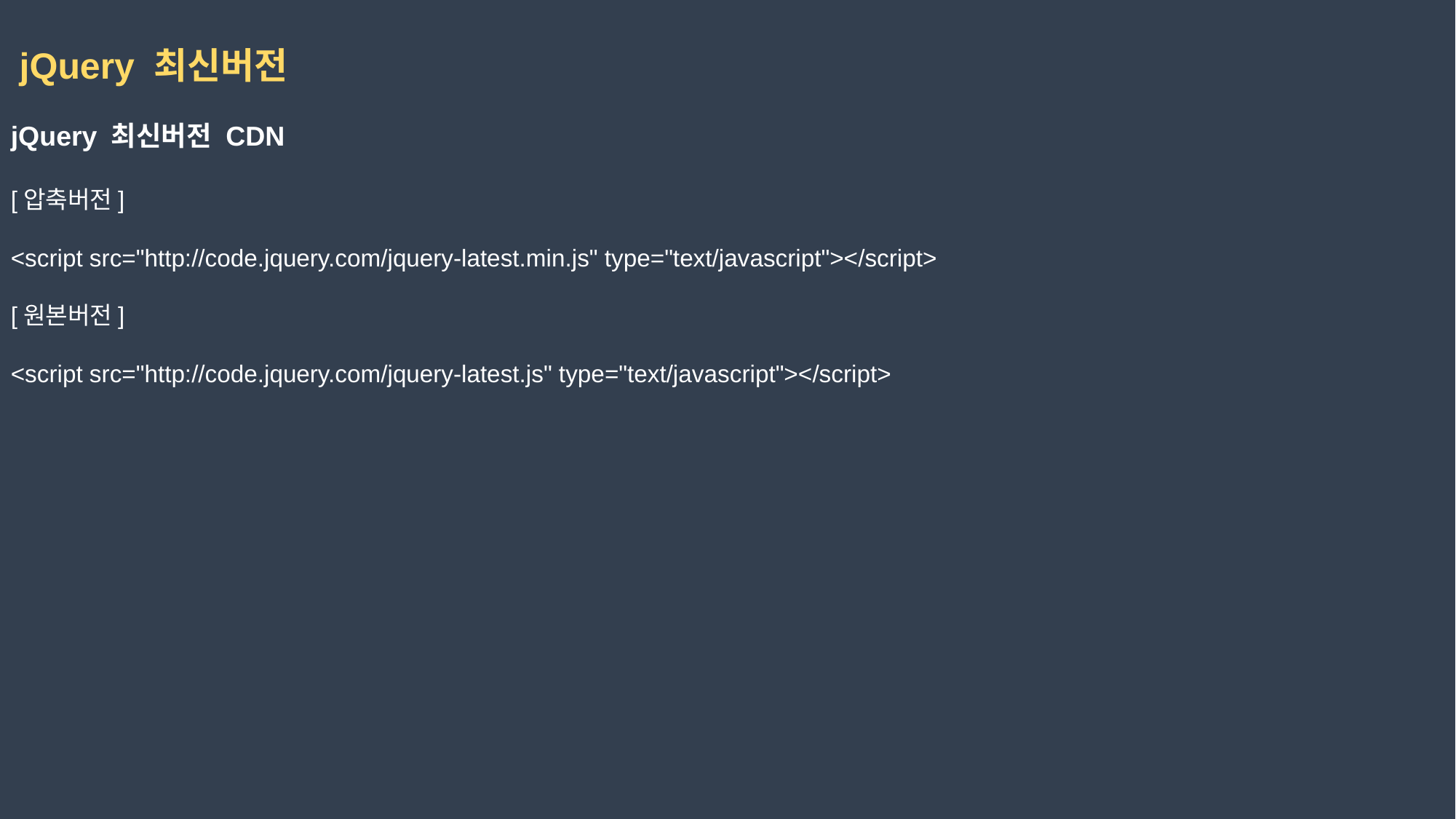

jQuery 최신버전
jQuery 최신버전 CDN

[압축버전]

<script src="http://code.jquery.com/jquery-latest.min.js" type="text/javascript"></script>

[원본버전]

<script src="http://code.jquery.com/jquery-latest.js" type="text/javascript"></script>

2023-02-22
권민지